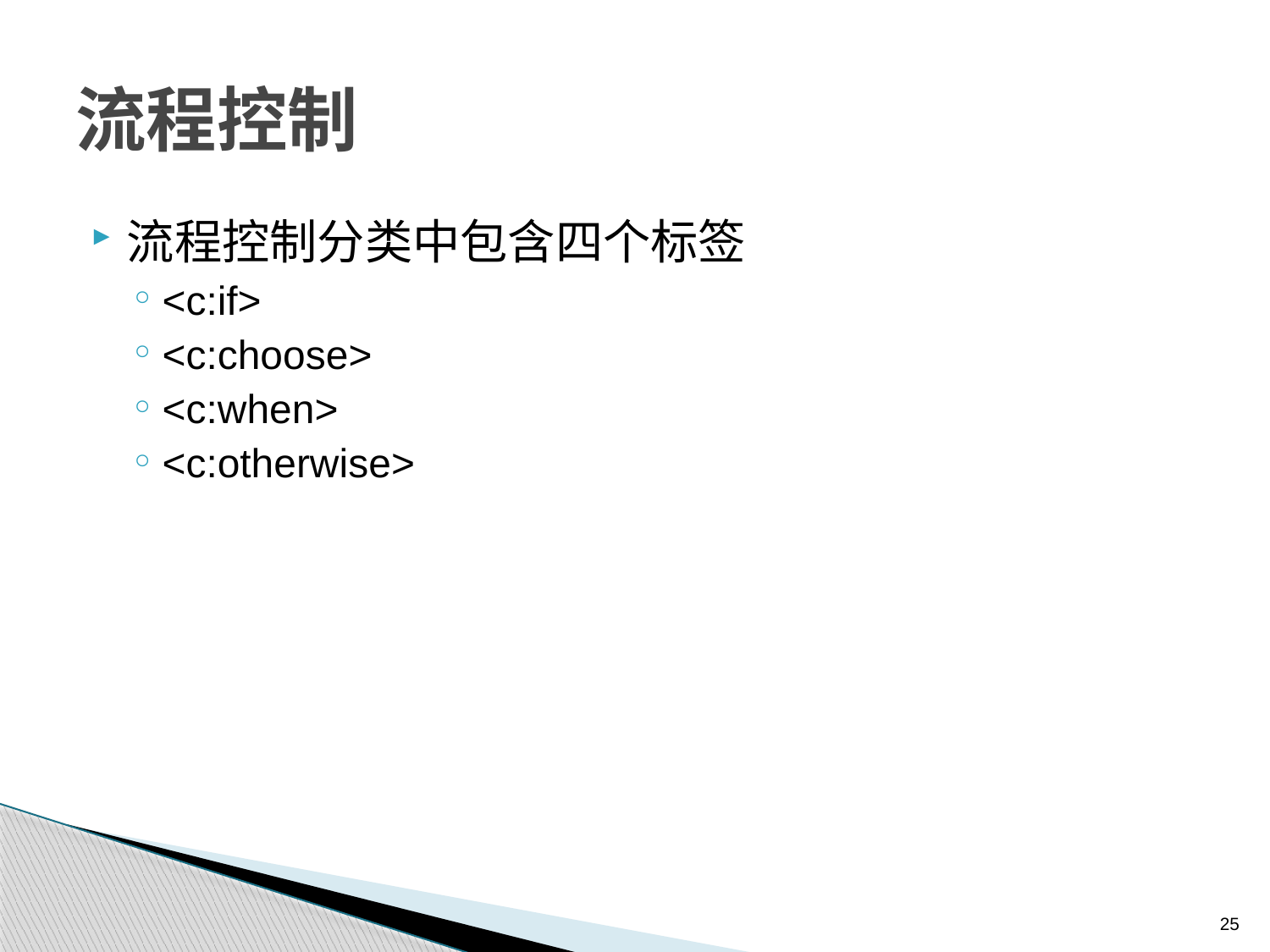

# 流程控制
流程控制分类中包含四个标签
<c:if>
<c:choose>
<c:when>
<c:otherwise>

25